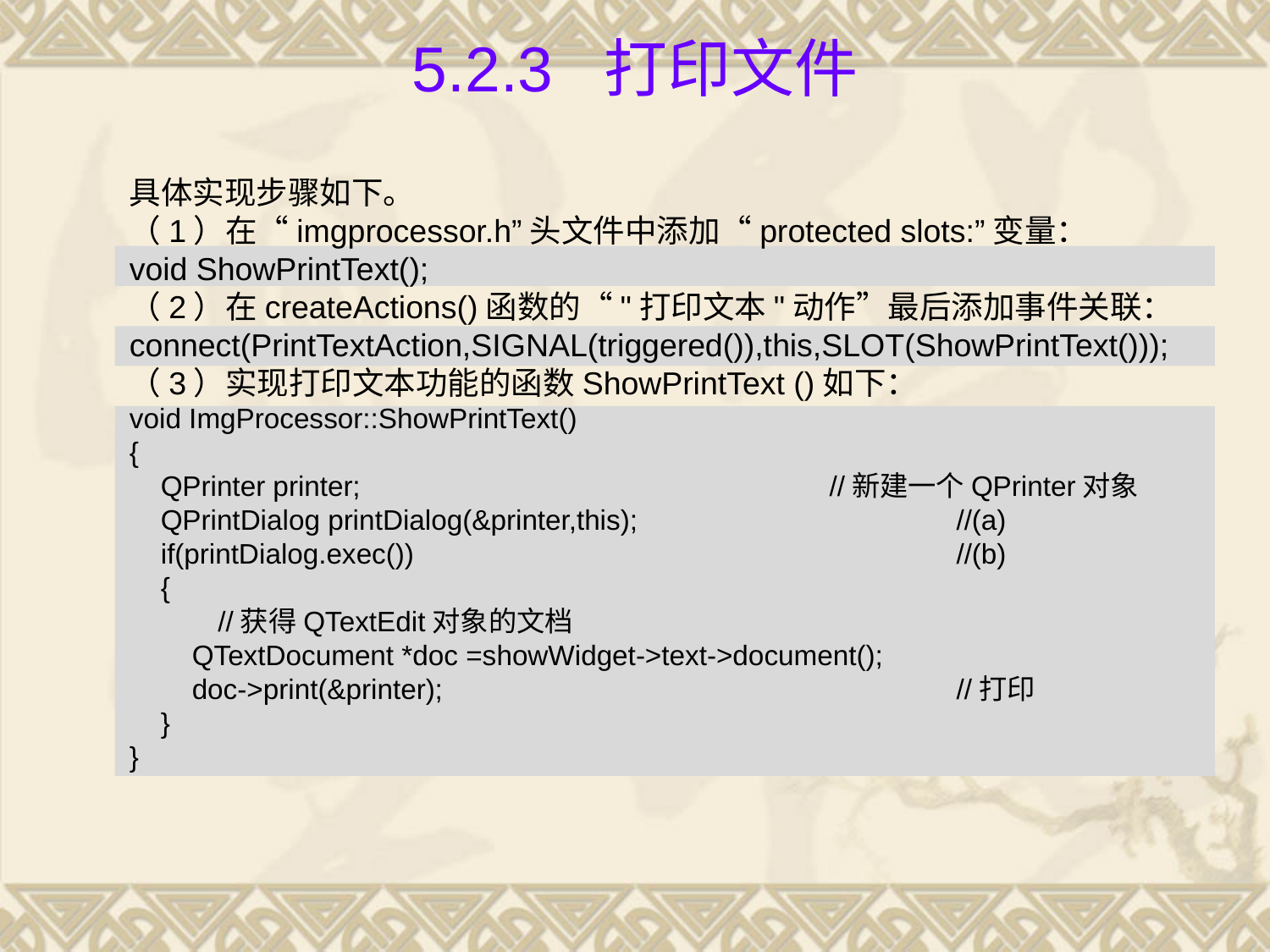

# 5.2.3  打印文件
具体实现步骤如下。
（1）在“imgprocessor.h”头文件中添加“protected slots:”变量：
void ShowPrintText();
（2）在createActions()函数的“"打印文本"动作”最后添加事件关联：
connect(PrintTextAction,SIGNAL(triggered()),this,SLOT(ShowPrintText()));
（3）实现打印文本功能的函数ShowPrintText ()如下：
void ImgProcessor::ShowPrintText()
{
    QPrinter printer;				//新建一个QPrinter对象
    QPrintDialog printDialog(&printer,this);			//(a)
    if(printDialog.exec())					//(b)
    {
	   //获得QTextEdit对象的文档
        QTextDocument *doc =showWidget->text->document();
        doc->print(&printer);					//打印
    }
}